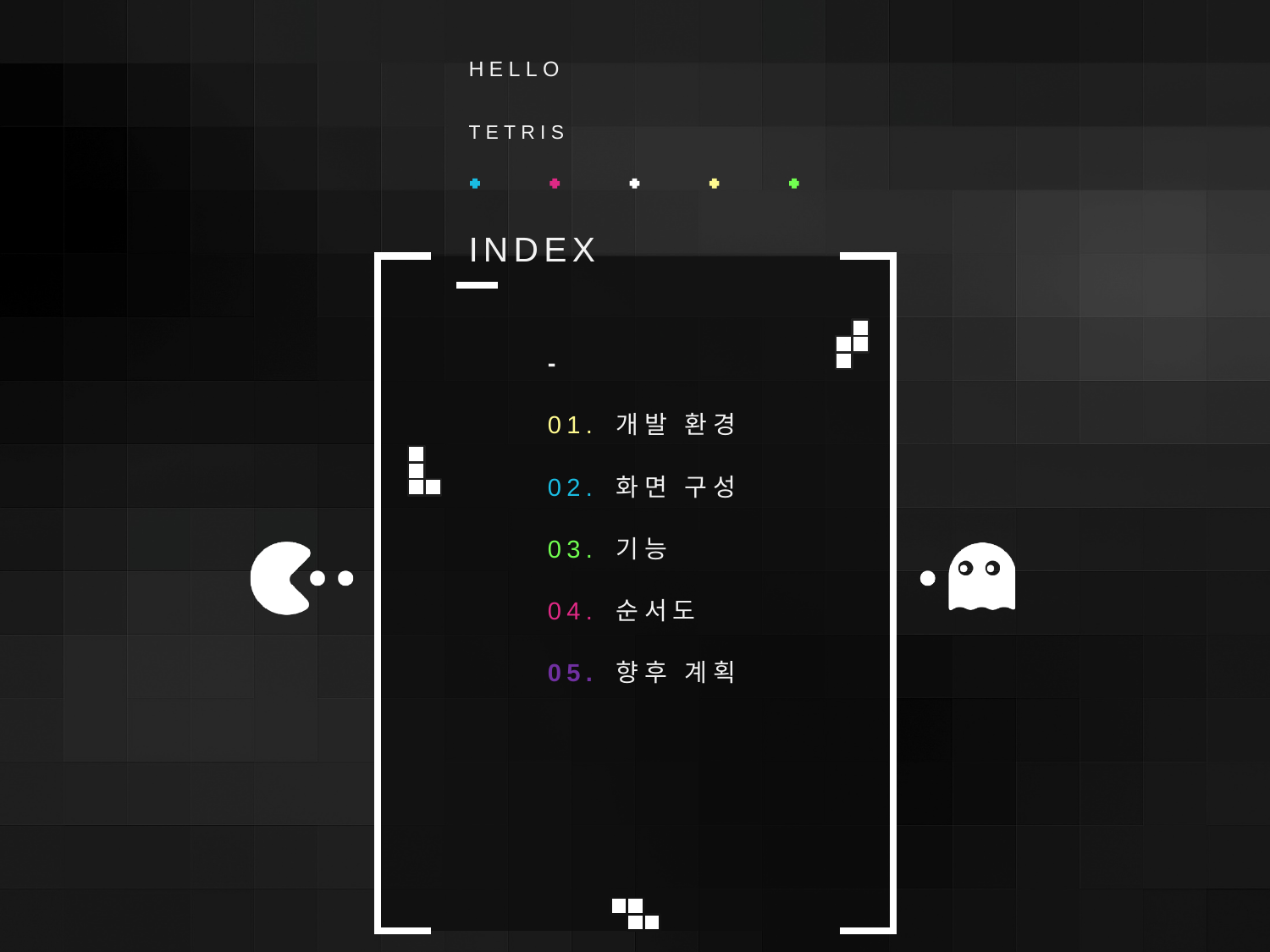

HELLO
TETRIS
INDEX
-
01. 개발 환경
02. 화면 구성
03. 기능
04. 순서도
05. 향후 계획